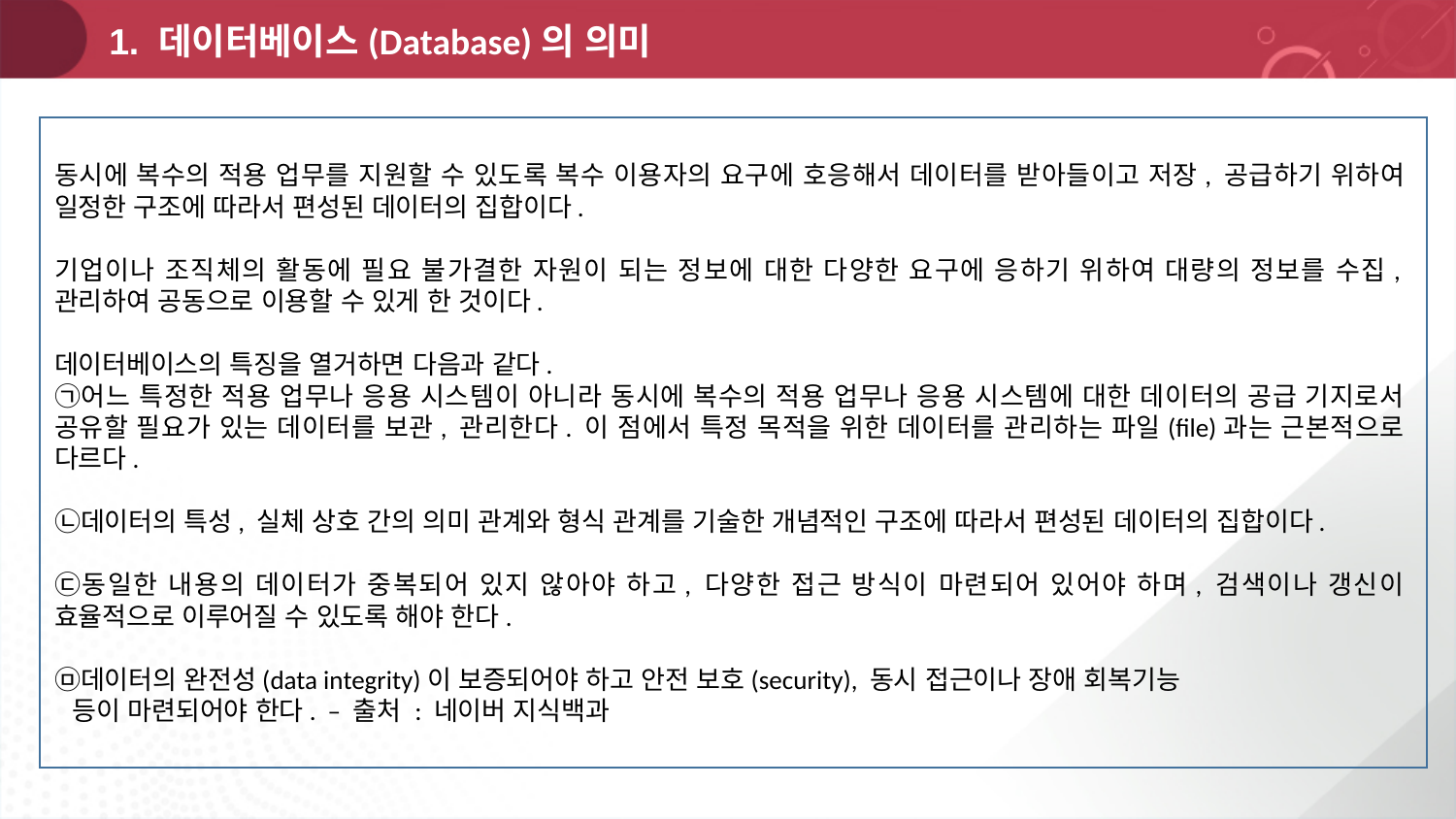

1. 데이터베이스(Database)의 의미
동시에 복수의 적용 업무를 지원할 수 있도록 복수 이용자의 요구에 호응해서 데이터를 받아들이고 저장, 공급하기 위하여 일정한 구조에 따라서 편성된 데이터의 집합이다.

기업이나 조직체의 활동에 필요 불가결한 자원이 되는 정보에 대한 다양한 요구에 응하기 위하여 대량의 정보를 수집, 관리하여 공동으로 이용할 수 있게 한 것이다.

데이터베이스의 특징을 열거하면 다음과 같다.
㉠어느 특정한 적용 업무나 응용 시스템이 아니라 동시에 복수의 적용 업무나 응용 시스템에 대한 데이터의 공급 기지로서 공유할 필요가 있는 데이터를 보관, 관리한다. 이 점에서 특정 목적을 위한 데이터를 관리하는 파일(file)과는 근본적으로 다르다.

㉡데이터의 특성, 실체 상호 간의 의미 관계와 형식 관계를 기술한 개념적인 구조에 따라서 편성된 데이터의 집합이다.

㉢동일한 내용의 데이터가 중복되어 있지 않아야 하고, 다양한 접근 방식이 마련되어 있어야 하며, 검색이나 갱신이 효율적으로 이루어질 수 있도록 해야 한다.

㉤데이터의 완전성(data integrity)이 보증되어야 하고 안전 보호(security), 동시 접근이나 장애 회복기능
등이 마련되어야 한다.  – 출처 : 네이버 지식백과